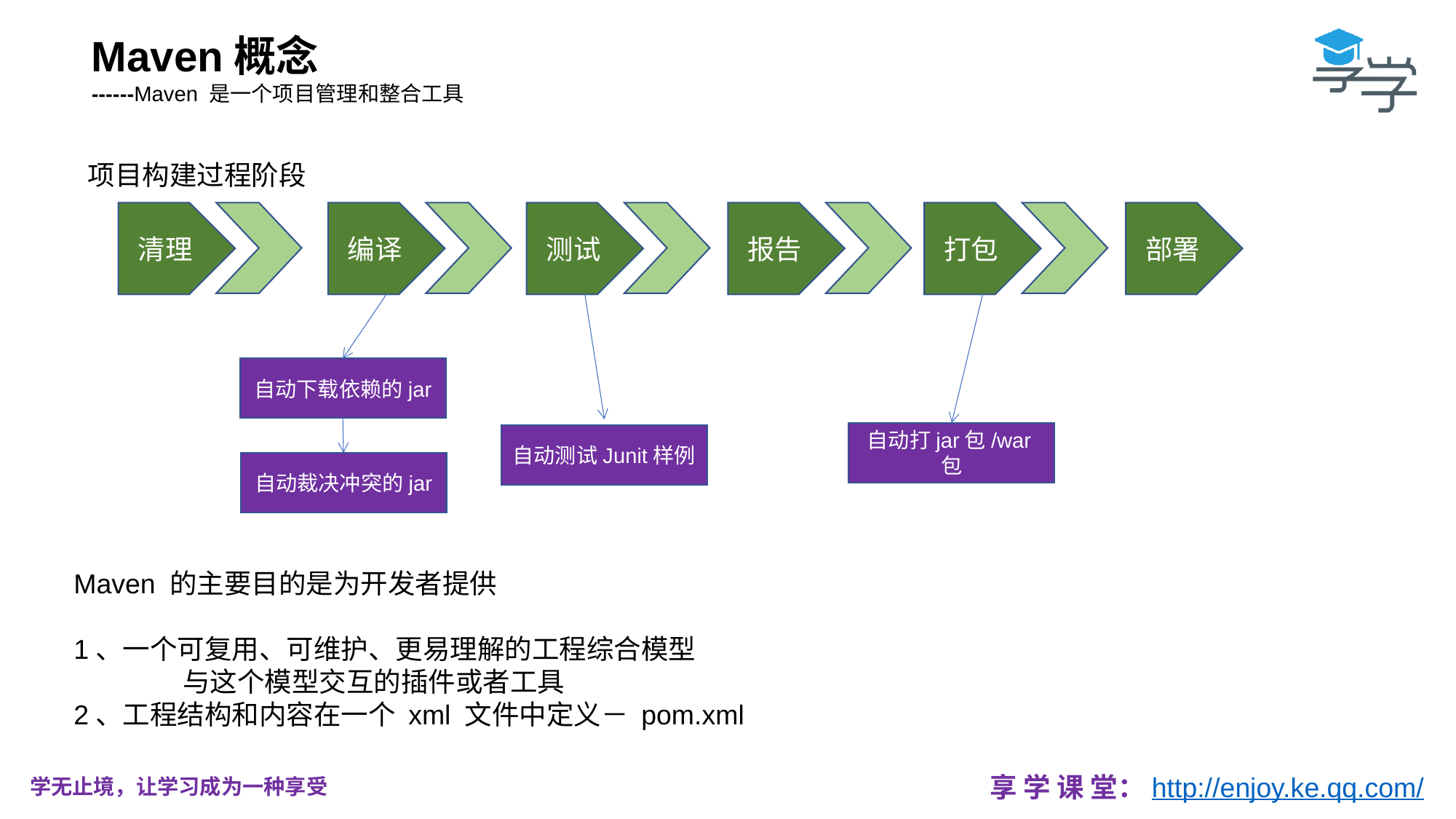

Maven概念
------Maven 是一个项目管理和整合工具
项目构建过程阶段
清理

编译

测试

报告

打包

部署
自动下载依赖的jar
自动打jar包/war包
自动测试Junit样例
自动裁决冲突的jar
Maven 的主要目的是为开发者提供

1、一个可复用、可维护、更易理解的工程综合模型
	与这个模型交互的插件或者工具
2、工程结构和内容在一个 xml 文件中定义－ pom.xml